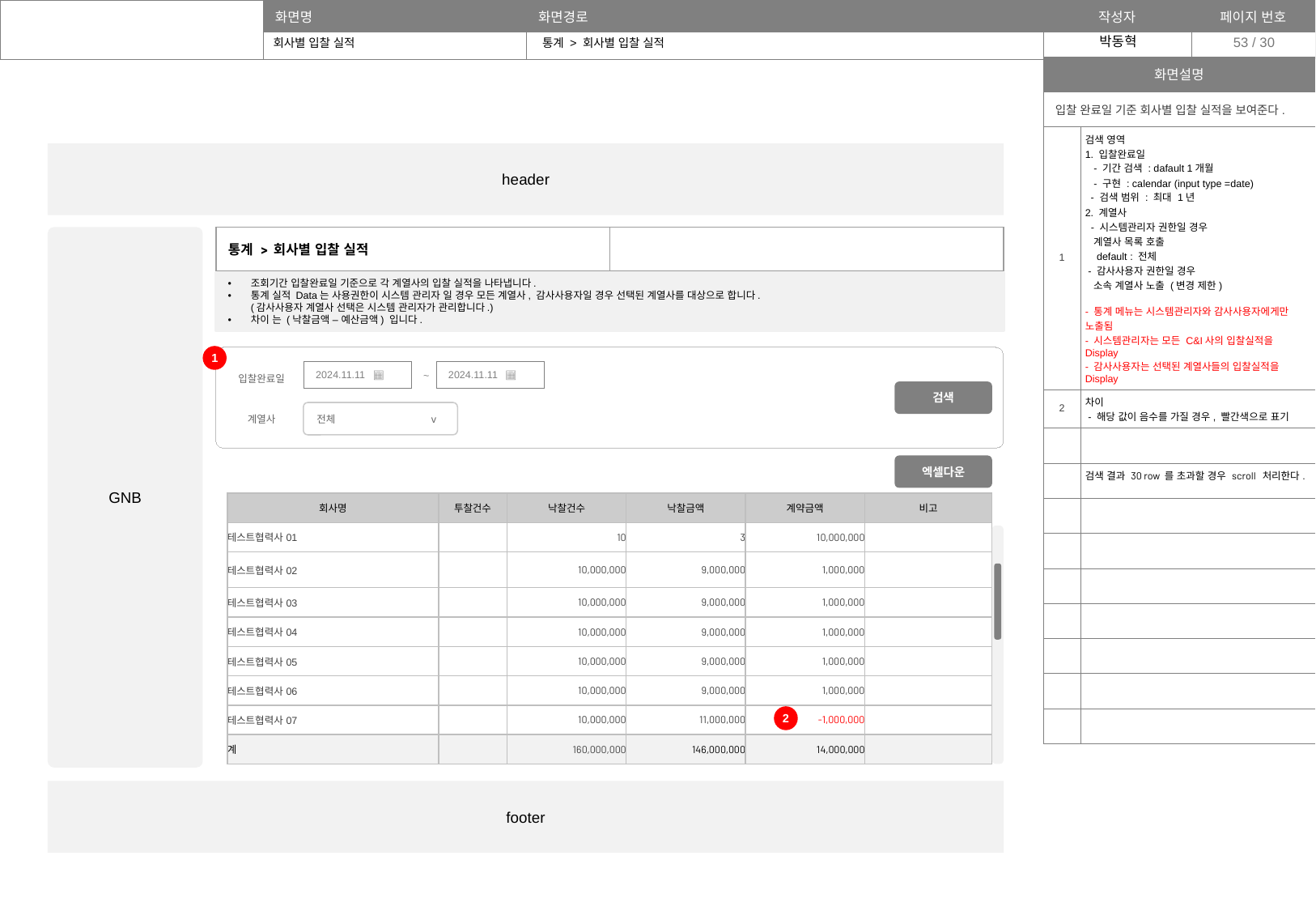

53

회사별 입찰 실적
통계 > 회사별 입찰 실적
| 화면설명 |  |
| --- | --- |
| 입찰 완료일 기준 회사별 입찰 실적을 보여준다. |  |
| 1 | 검색 영역 1. 입찰완료일 - 기간 검색 : dafault 1개월 - 구현 : calendar (input type =date) - 검색 범위 : 최대 1년 2. 계열사 - 시스템관리자 권한일 경우 계열사 목록 호출 default : 전체 - 감사사용자 권한일 경우 소속 계열사 노출 (변경 제한) - 통계 메뉴는 시스템관리자와 감사사용자에게만 노출됨 - 시스템관리자는 모든 C&I사의 입찰실적을 Display - 감사사용자는 선택된 계열사들의 입찰실적을 Display |
| 2 | 차이 - 해당 값이 음수를 가질 경우, 빨간색으로 표기 |
|  |  |
|  | 검색 결과 30 row 를 초과할 경우 scroll 처리한다. |
|  |  |
|  |  |
|  |  |
|  |  |
|  |  |
|  |  |
|  |  |
header
GNB
| 통계 > 회사별 입찰 실적 |  |
| --- | --- |
조회기간 입찰완료일 기준으로 각 계열사의 입찰 실적을 나타냅니다.
통계 실적 Data는 사용권한이 시스템 관리자 일 경우 모든 계열사, 감사사용자일 경우 선택된 계열사를 대상으로 합니다.
(감사사용자 계열사 선택은 시스템 관리자가 관리합니다.)
차이 는 (낙찰금액 – 예산금액) 입니다.
1

2024.11.11   📅
2024.11.11   📅
~
입찰완료일
검색
계열사
전체                                 v
엑셀다운
| 회사명 | 투찰건수 | 낙찰건수 | 낙찰금액 | 계약금액 | 비고 |
| --- | --- | --- | --- | --- | --- |
| 테스트협력사01 |  | 10 | 3 | 10,000,000 |  |
| 테스트협력사02 |  | 10,000,000 | 9,000,000 | 1,000,000 |  |
| 테스트협력사03 |  | 10,000,000 | 9,000,000 | 1,000,000 |  |
| 테스트협력사04 |  | 10,000,000 | 9,000,000 | 1,000,000 |  |
| 테스트협력사05 |  | 10,000,000 | 9,000,000 | 1,000,000 |  |
| 테스트협력사06 |  | 10,000,000 | 9,000,000 | 1,000,000 |  |
| 테스트협력사07 |  | 10,000,000 | 11,000,000 | -1,000,000 |  |
| 계 |  | 160,000,000 | 146,000,000 | 14,000,000 |  |

2
footer